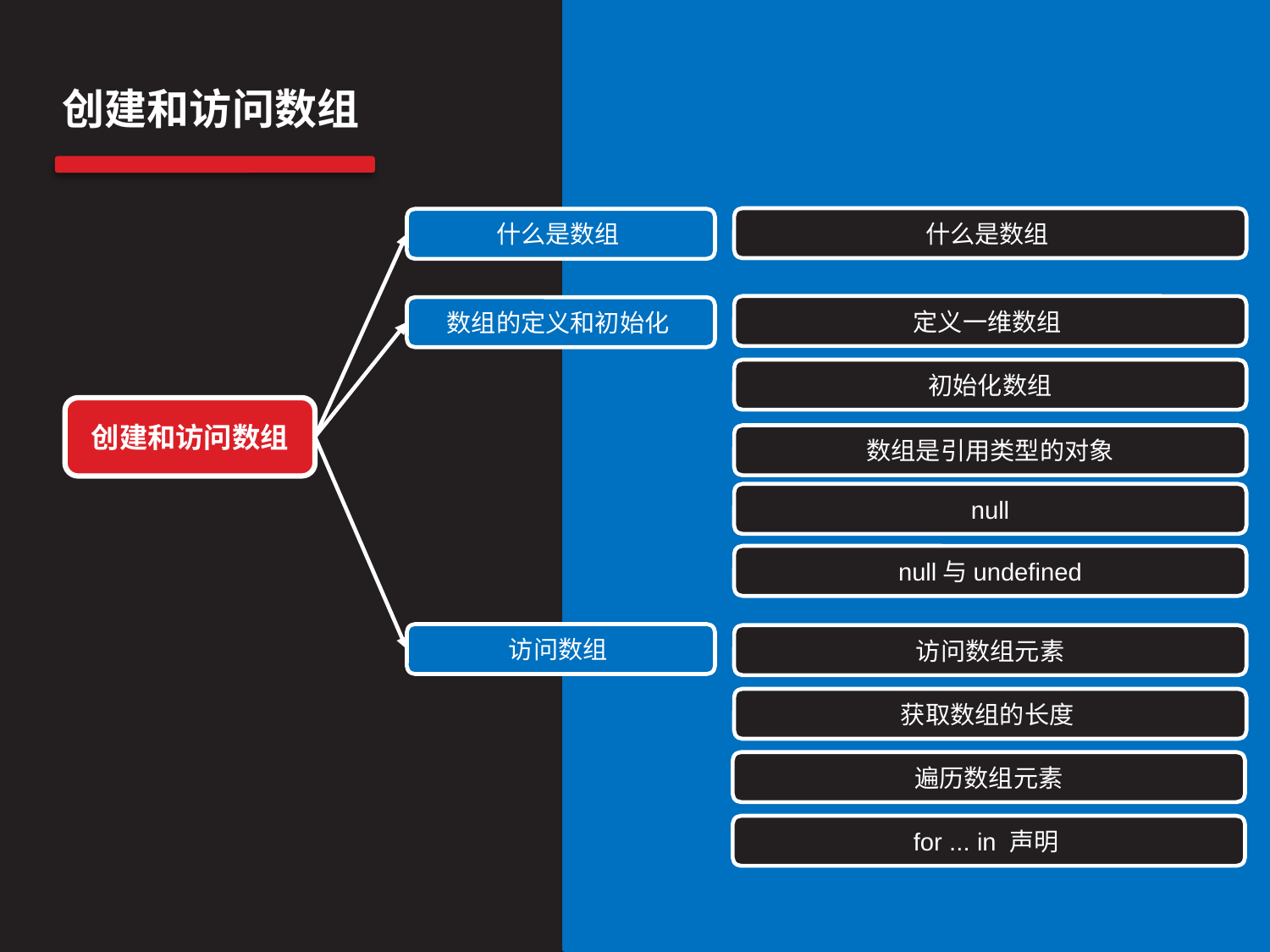

创建和访问数组

什么是数组
什么是数组
定义一维数组
数组的定义和初始化
初始化数组
创建和访问数组
数组是引用类型的对象
null
null与undefined
访问数组
访问数组元素
获取数组的长度
遍历数组元素
for ... in 声明